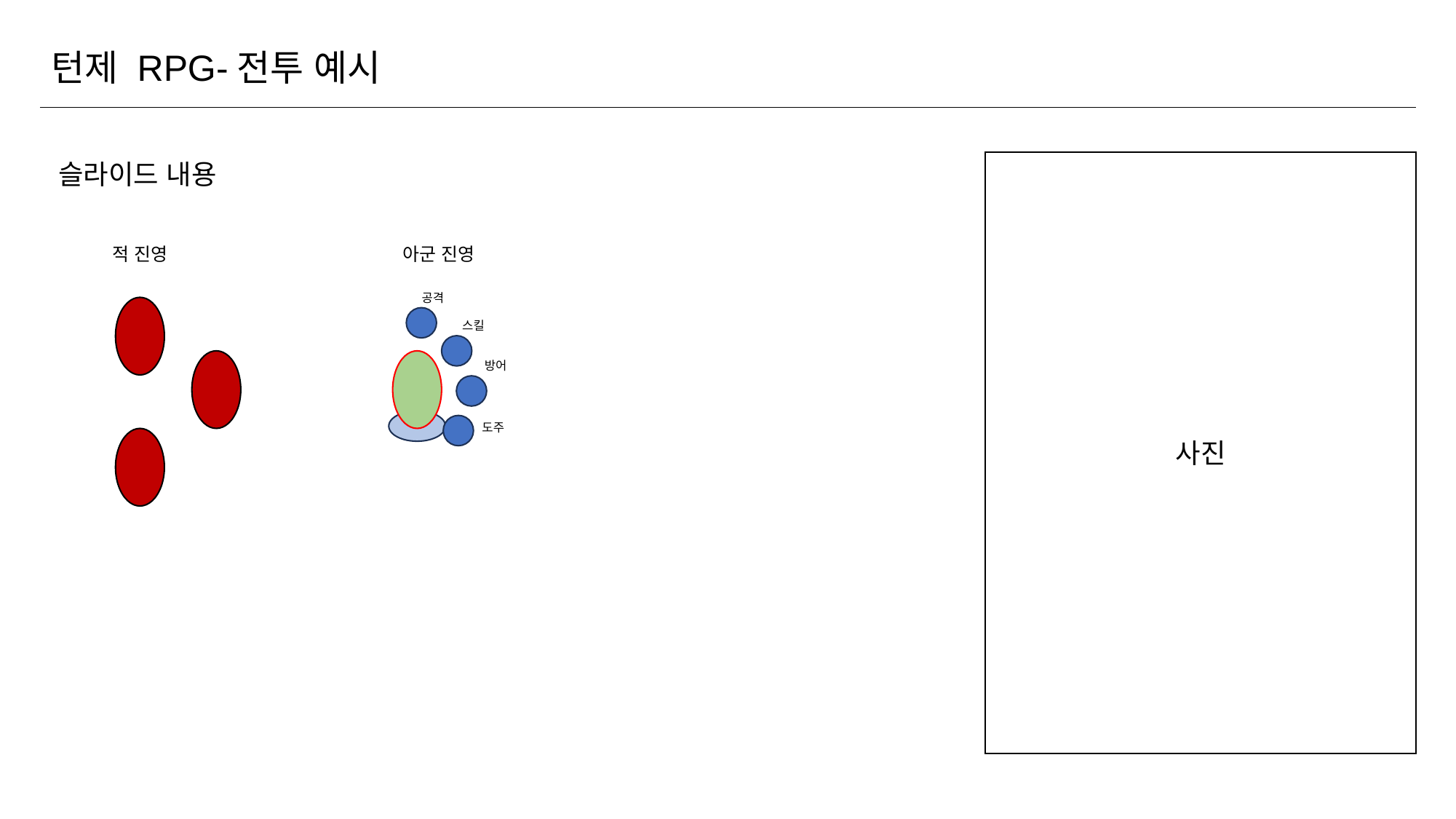

턴제 RPG-전투 예시
슬라이드 내용
사진
적 진영
아군 진영
공격

스킬

방어

도주